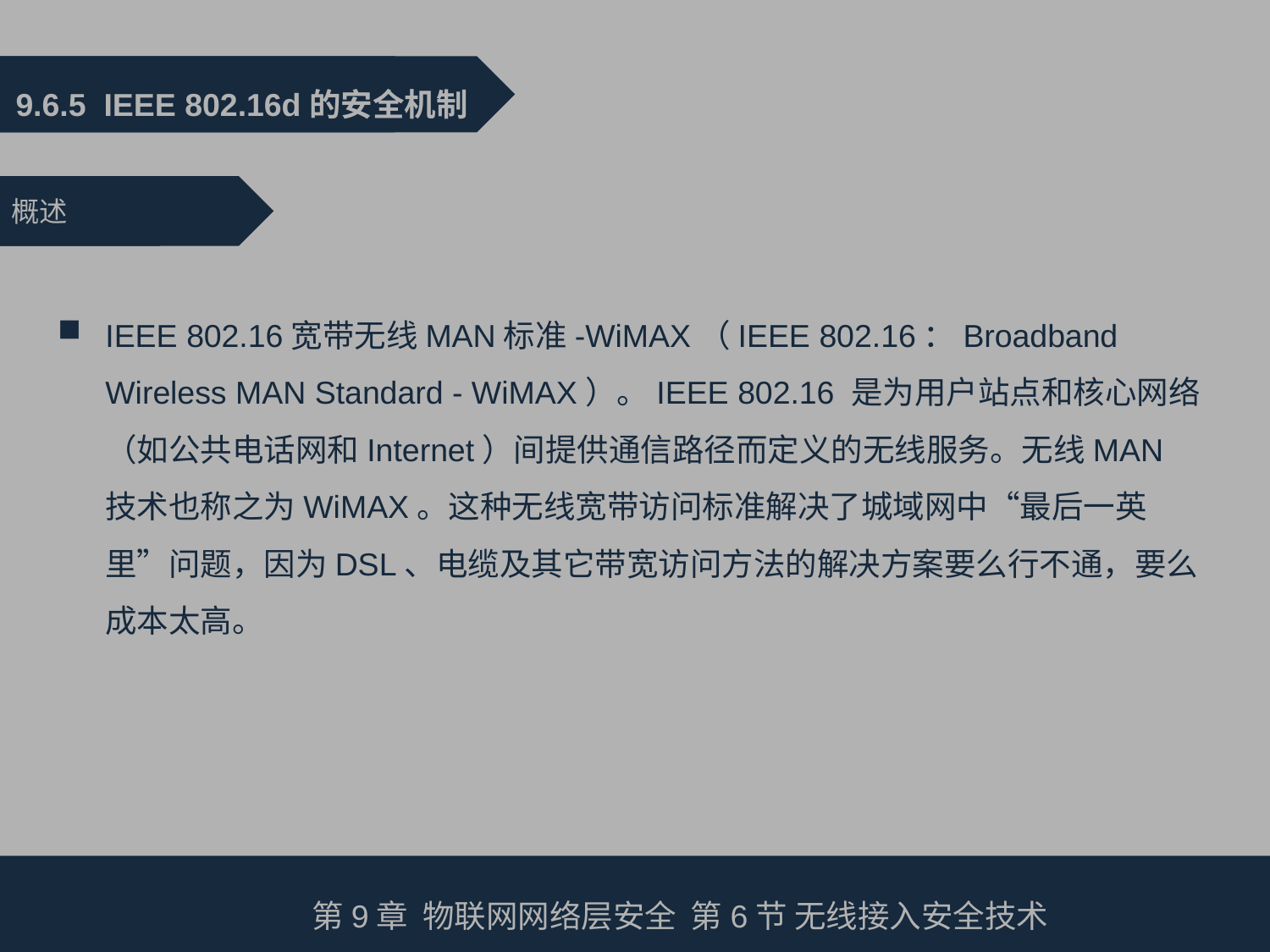

9.6.5  IEEE 802.16d的安全机制
概述
IEEE 802.16宽带无线MAN标准-WiMAX（IEEE 802.16：Broadband Wireless MAN Standard - WiMAX）。IEEE 802.16 是为用户站点和核心网络（如公共电话网和Internet）间提供通信路径而定义的无线服务。无线MAN技术也称之为WiMAX。这种无线宽带访问标准解决了城域网中“最后一英里”问题，因为DSL、电缆及其它带宽访问方法的解决方案要么行不通，要么成本太高。
第9章  物联网网络层安全  第6节 无线接入安全技术